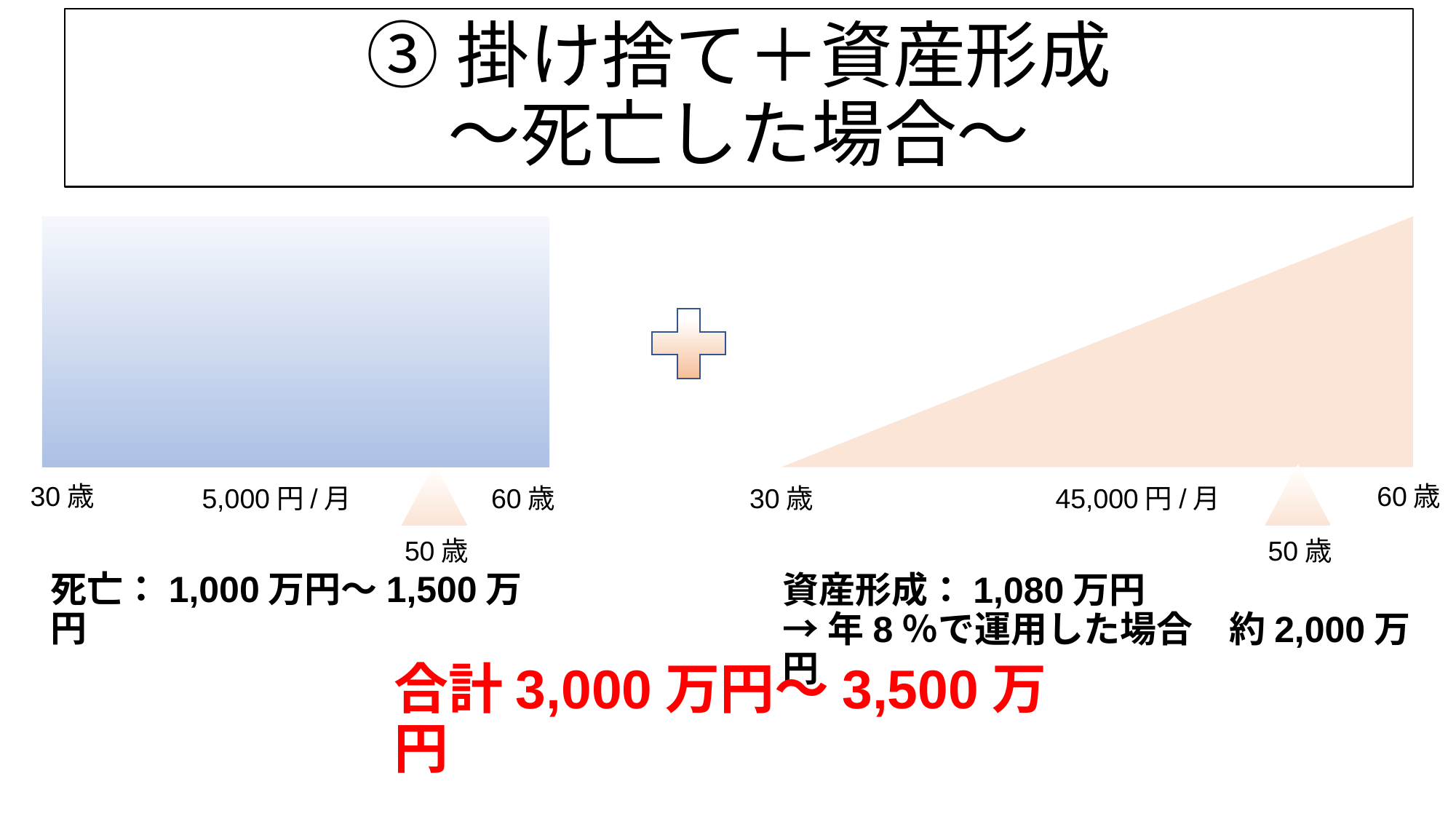

③掛け捨て＋資産形成
～死亡した場合～

60歳
30歳
5,000円/月
60歳
30歳
45,000円/月
50歳
50歳
死亡：1,000万円～1,500万円
資産形成：1,080万円
→年8％で運用した場合　約2,000万円
合計3,000万円～3,500万円